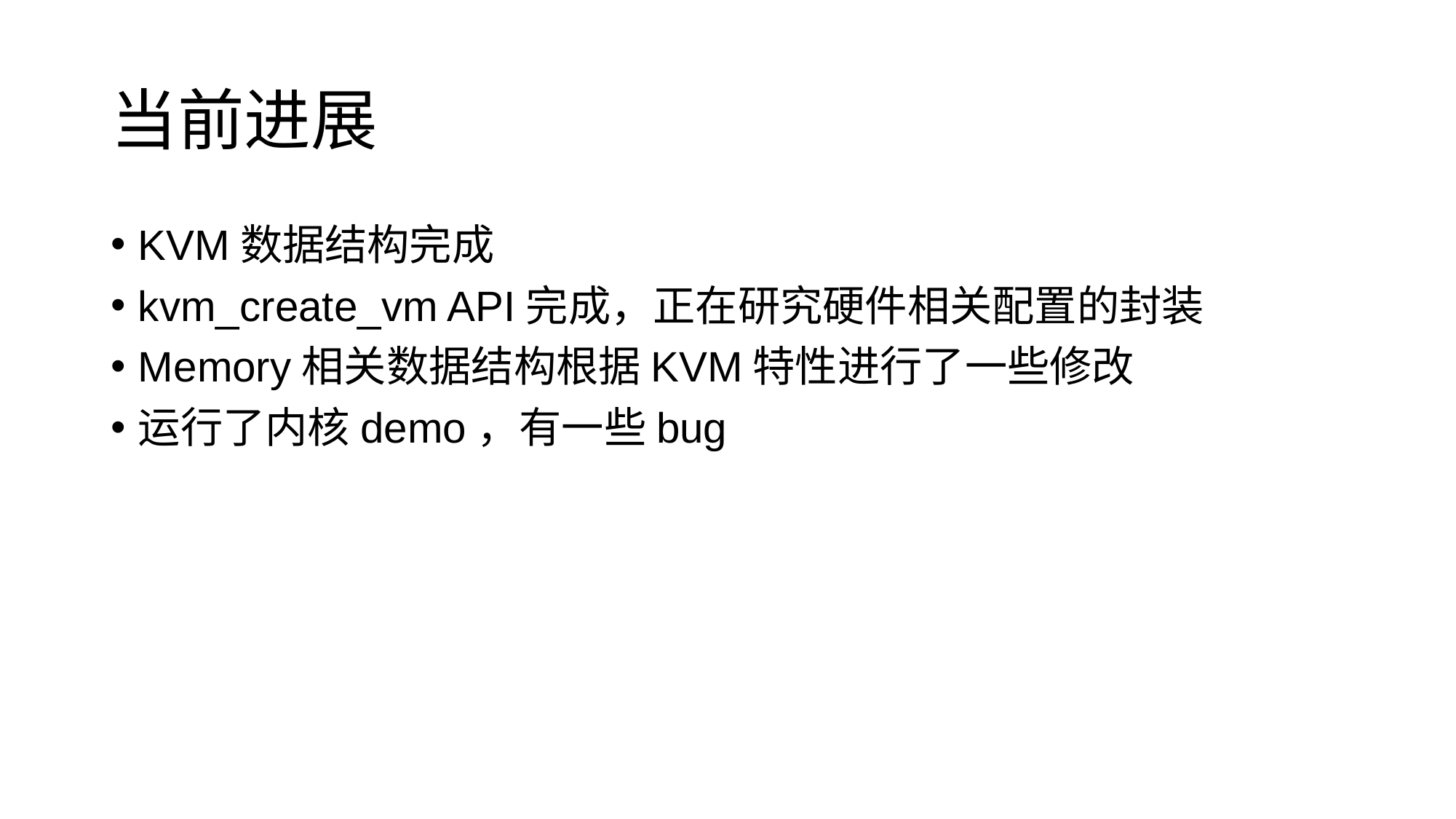

# 当前进展
KVM数据结构完成
kvm_create_vm API完成，正在研究硬件相关配置的封装
Memory相关数据结构根据KVM特性进行了一些修改
运行了内核demo，有一些bug